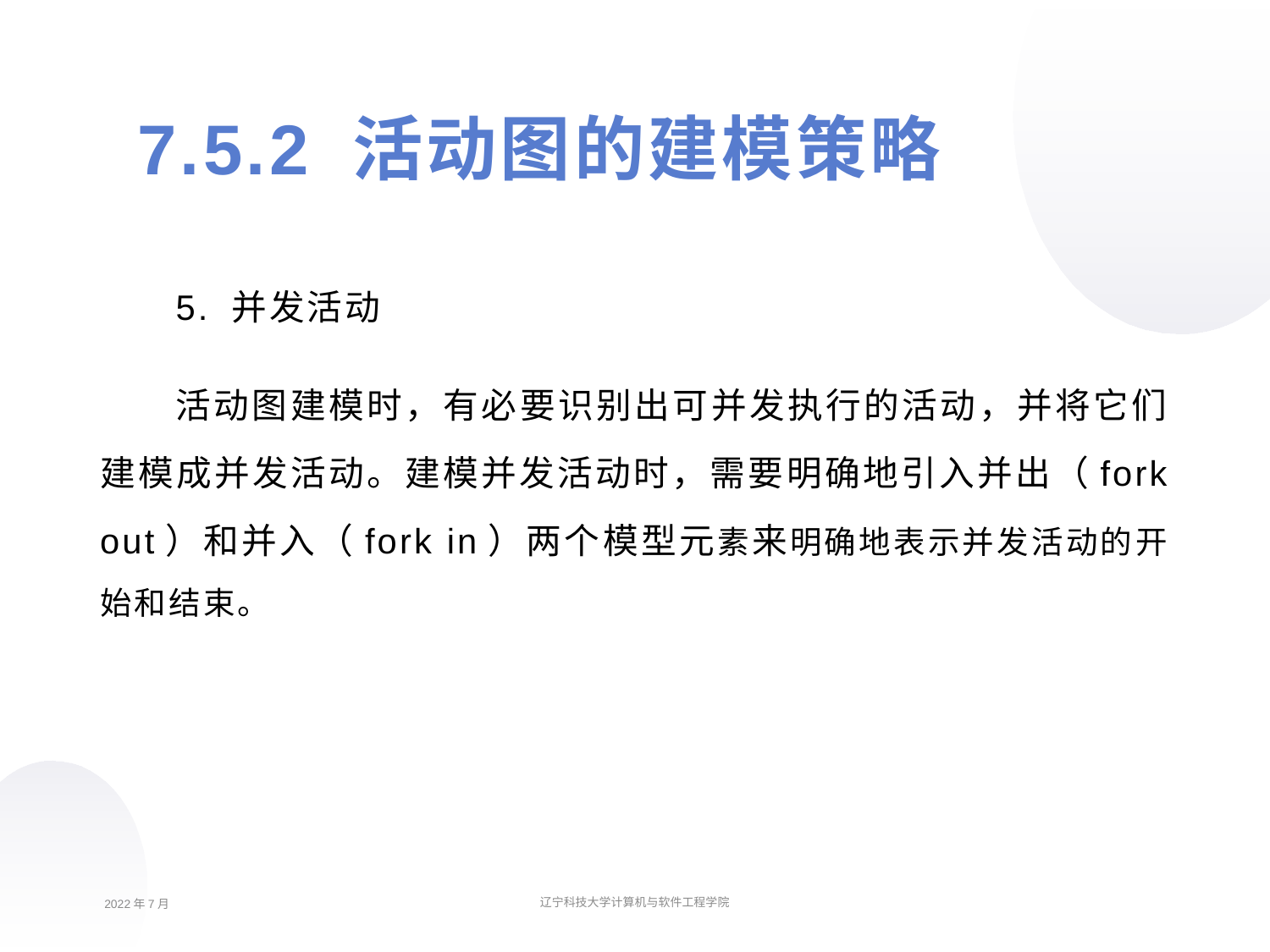

7.5.2 活动图的建模策略
5. 并发活动
活动图建模时，有必要识别出可并发执行的活动，并将它们建模成并发活动。建模并发活动时，需要明确地引入并出（fork out）和并入（fork in）两个模型元素来明确地表示并发活动的开始和结束。

2022年7月
辽宁科技大学计算机与软件工程学院
115